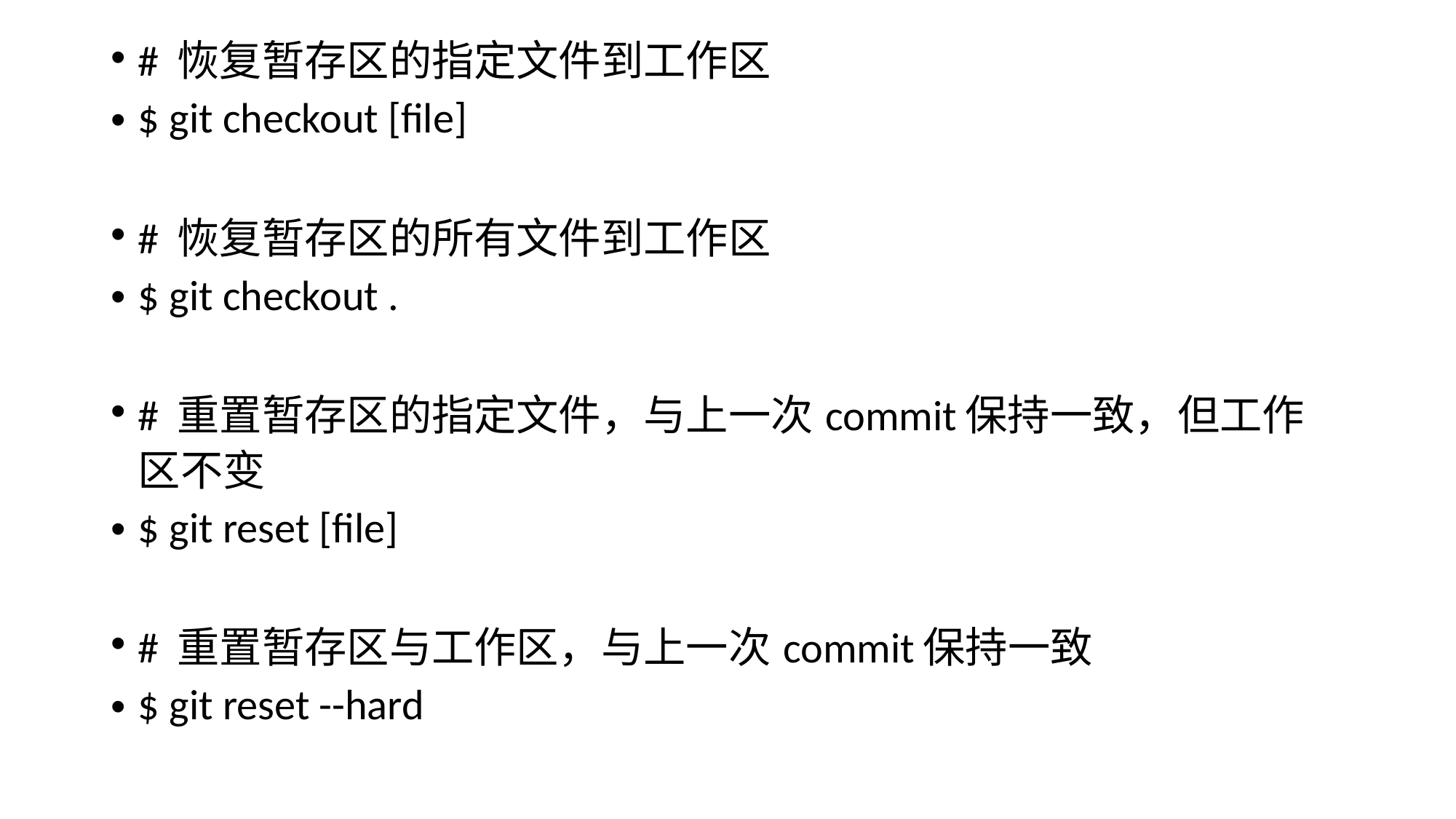

# 恢复暂存区的指定文件到工作区
$ git checkout [file]

# 恢复暂存区的所有文件到工作区
$ git checkout .

# 重置暂存区的指定文件，与上一次commit保持一致，但工作区不变
$ git reset [file]

# 重置暂存区与工作区，与上一次commit保持一致
$ git reset --hard